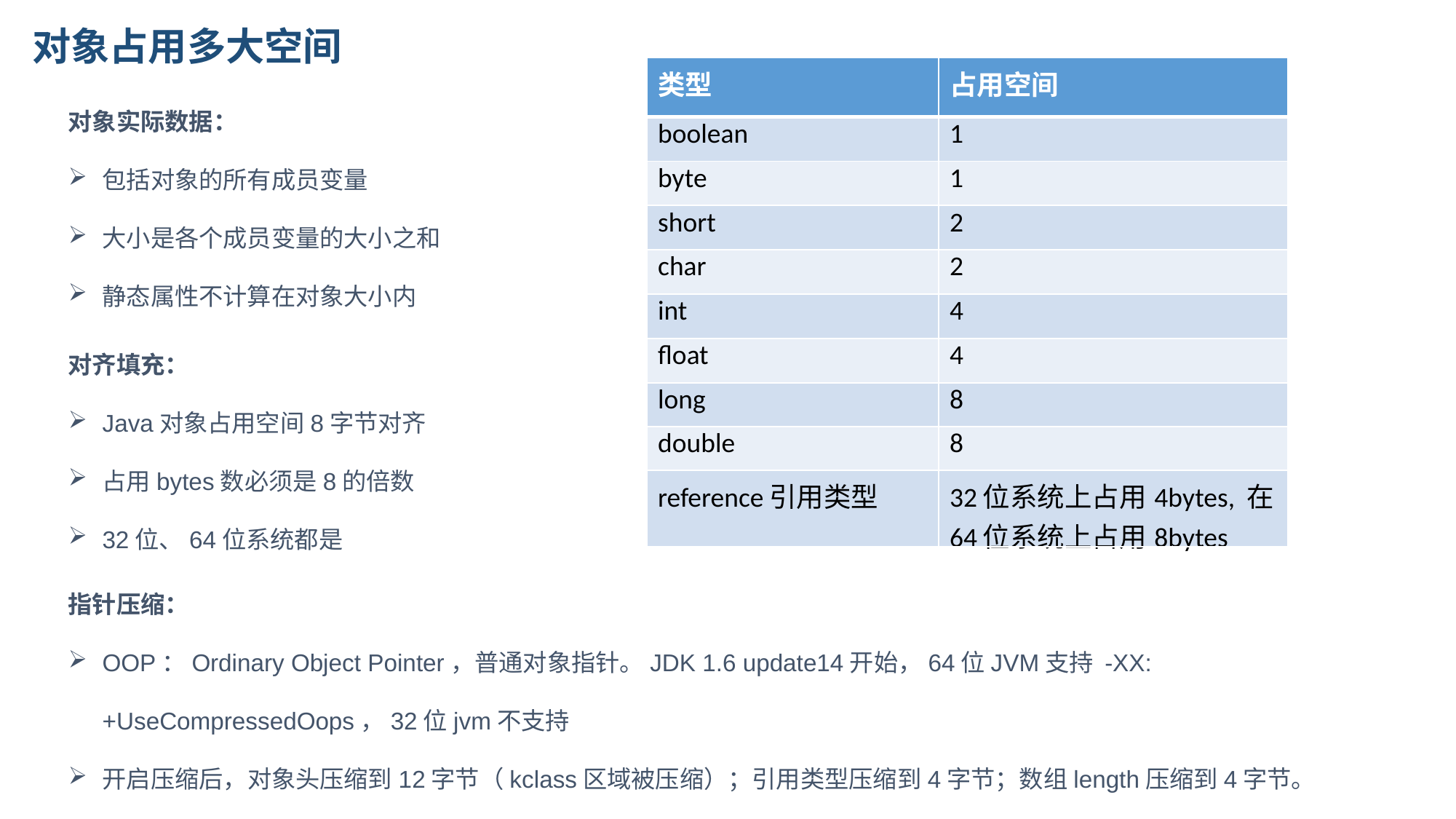

# 对象占用多大空间
| 类型 | 占用空间 |
| --- | --- |
| boolean | 1 |
| byte | 1 |
| short | 2 |
| char | 2 |
| int | 4 |
| float | 4 |
| long | 8 |
| double | 8 |
| reference引用类型 | 32位系统上占用4bytes, 在64位系统上占用8bytes |
对象实际数据：
包括对象的所有成员变量
大小是各个成员变量的大小之和
静态属性不计算在对象大小内
对齐填充：
Java对象占用空间8字节对齐
占用bytes数必须是8的倍数
32位、64位系统都是

指针压缩：
OOP：Ordinary Object Pointer，普通对象指针。JDK 1.6 update14开始，64位JVM支持 -XX:+UseCompressedOops，32位jvm不支持
开启压缩后，对象头压缩到12字节（kclass区域被压缩）；引用类型压缩到4字节；数组length压缩到4字节。